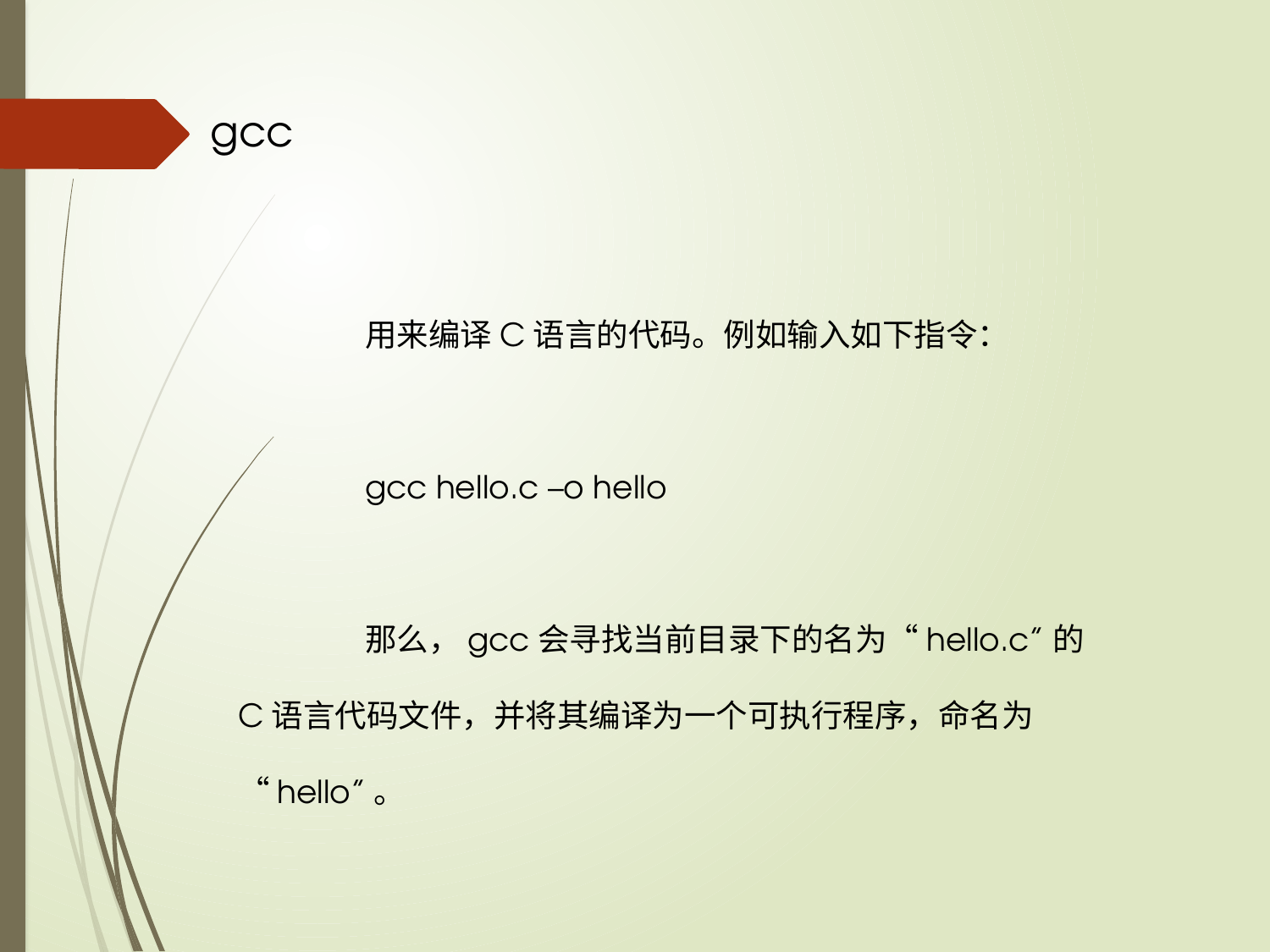

gcc
	用来编译C语言的代码。例如输入如下指令：

	gcc hello.c –o hello

	那么，gcc会寻找当前目录下的名为“hello.c”的C语言代码文件，并将其编译为一个可执行程序，命名为“hello”。